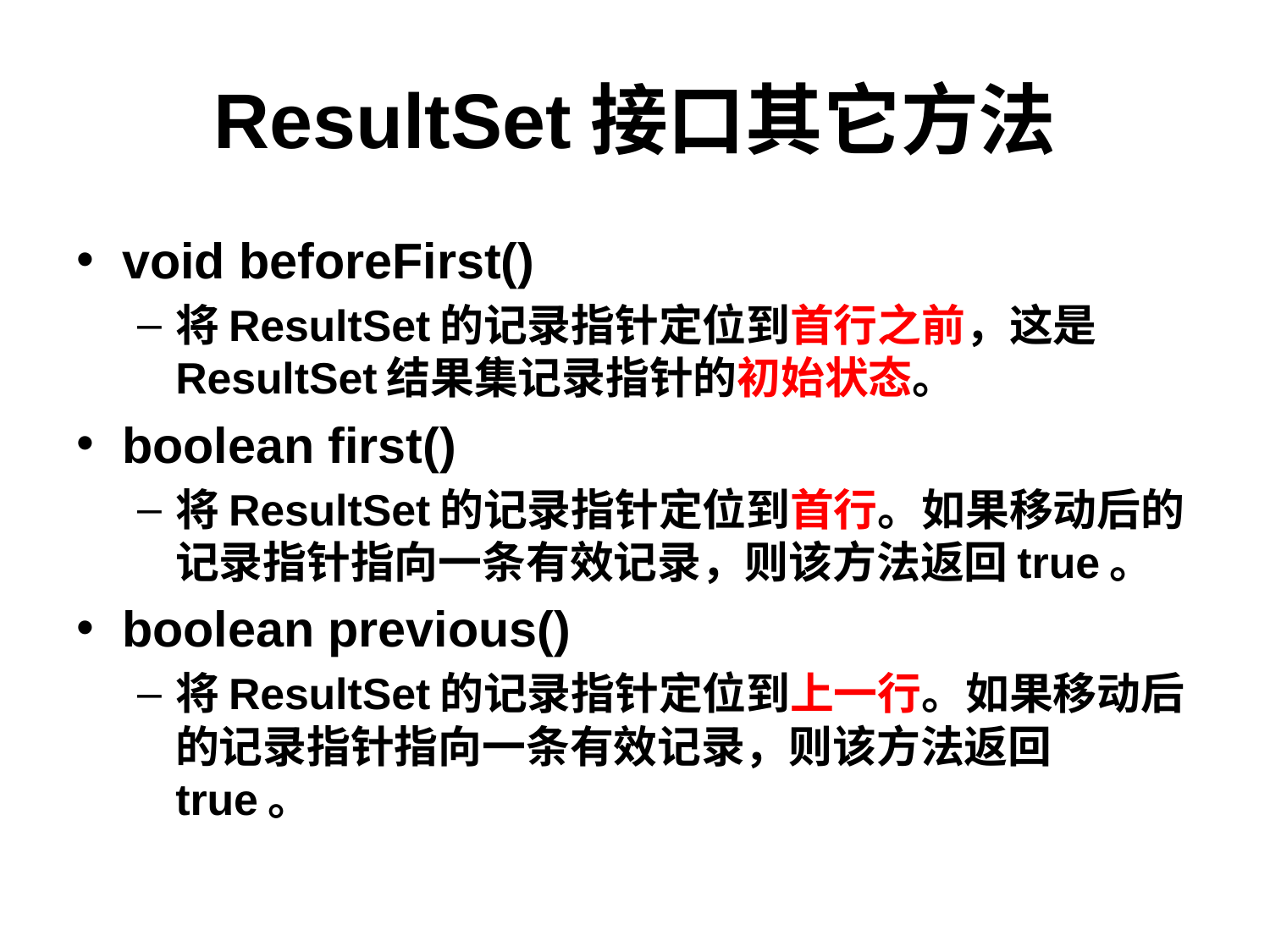

# ResultSet接口其它方法
void beforeFirst()
将ResultSet的记录指针定位到首行之前，这是ResultSet结果集记录指针的初始状态。
boolean first()
将ResultSet的记录指针定位到首行。如果移动后的记录指针指向一条有效记录，则该方法返回true。
boolean previous()
将ResultSet的记录指针定位到上一行。如果移动后的记录指针指向一条有效记录，则该方法返回true。